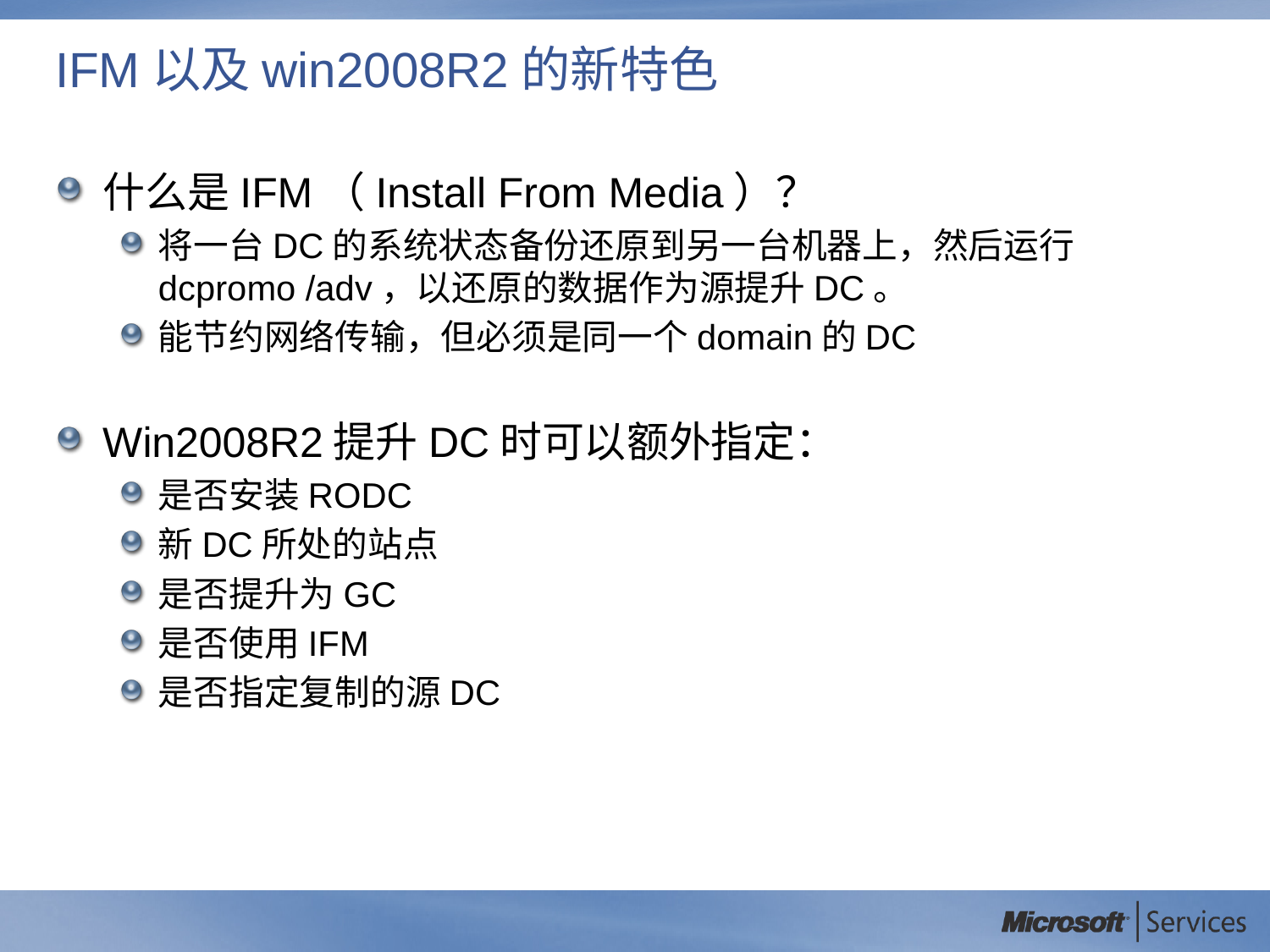

# IFM以及win2008R2的新特色
什么是IFM（Install From Media）？
将一台DC的系统状态备份还原到另一台机器上，然后运行dcpromo /adv，以还原的数据作为源提升DC。
能节约网络传输，但必须是同一个domain的DC

Win2008R2提升DC时可以额外指定：
是否安装RODC
新DC所处的站点
是否提升为GC
是否使用IFM
是否指定复制的源DC